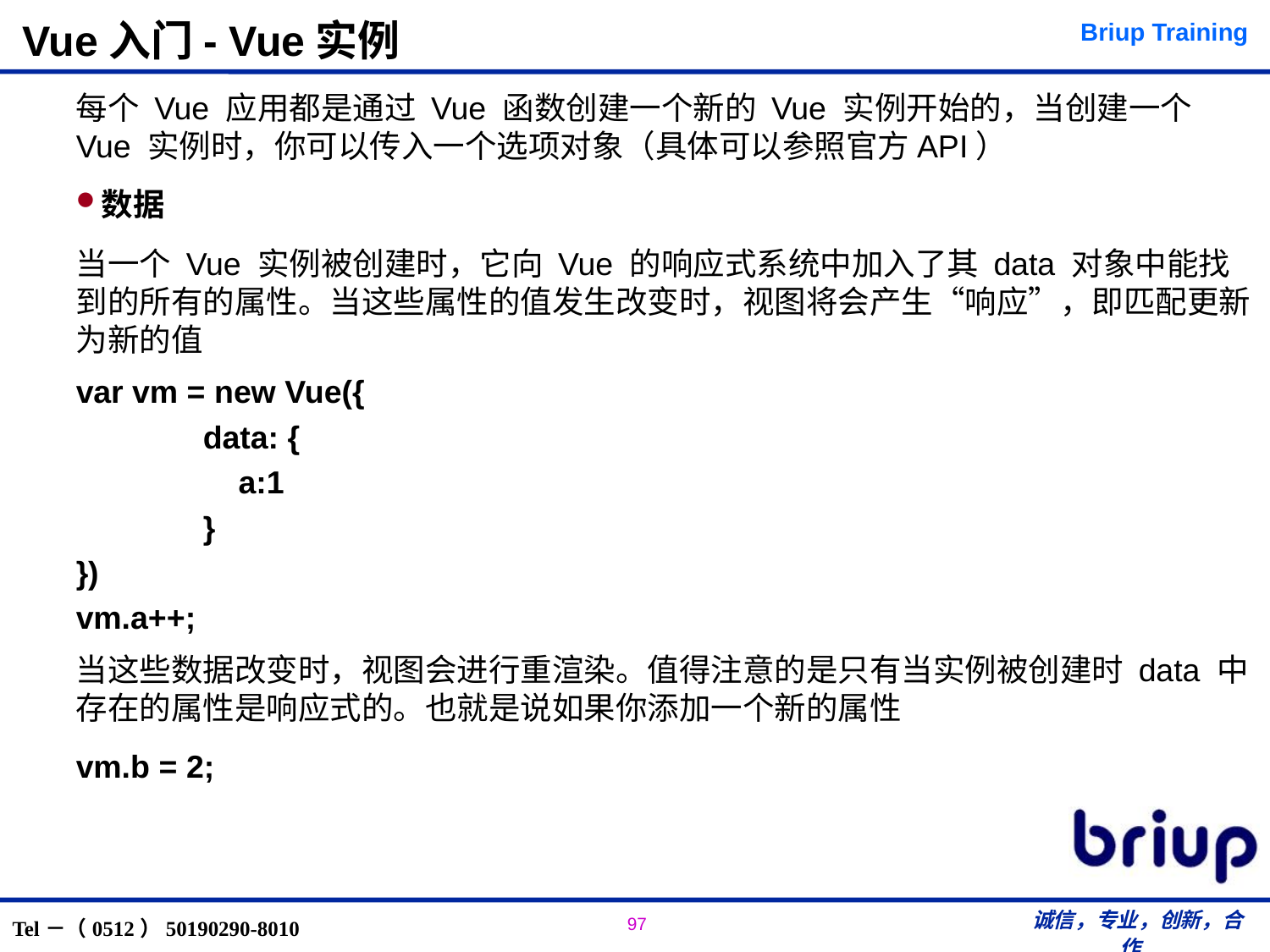

每个 Vue 应用都是通过 Vue 函数创建一个新的 Vue 实例开始的，当创建一个 Vue 实例时，你可以传入一个选项对象（具体可以参照官方API）
数据
当一个 Vue 实例被创建时，它向 Vue 的响应式系统中加入了其 data 对象中能找到的所有的属性。当这些属性的值发生改变时，视图将会产生“响应”，即匹配更新为新的值
var vm = new Vue({
	data: {
	    a:1
	}
})
vm.a++;
当这些数据改变时，视图会进行重渲染。值得注意的是只有当实例被创建时 data 中存在的属性是响应式的。也就是说如果你添加一个新的属性
vm.b = 2;

# Vue入门- Vue实例